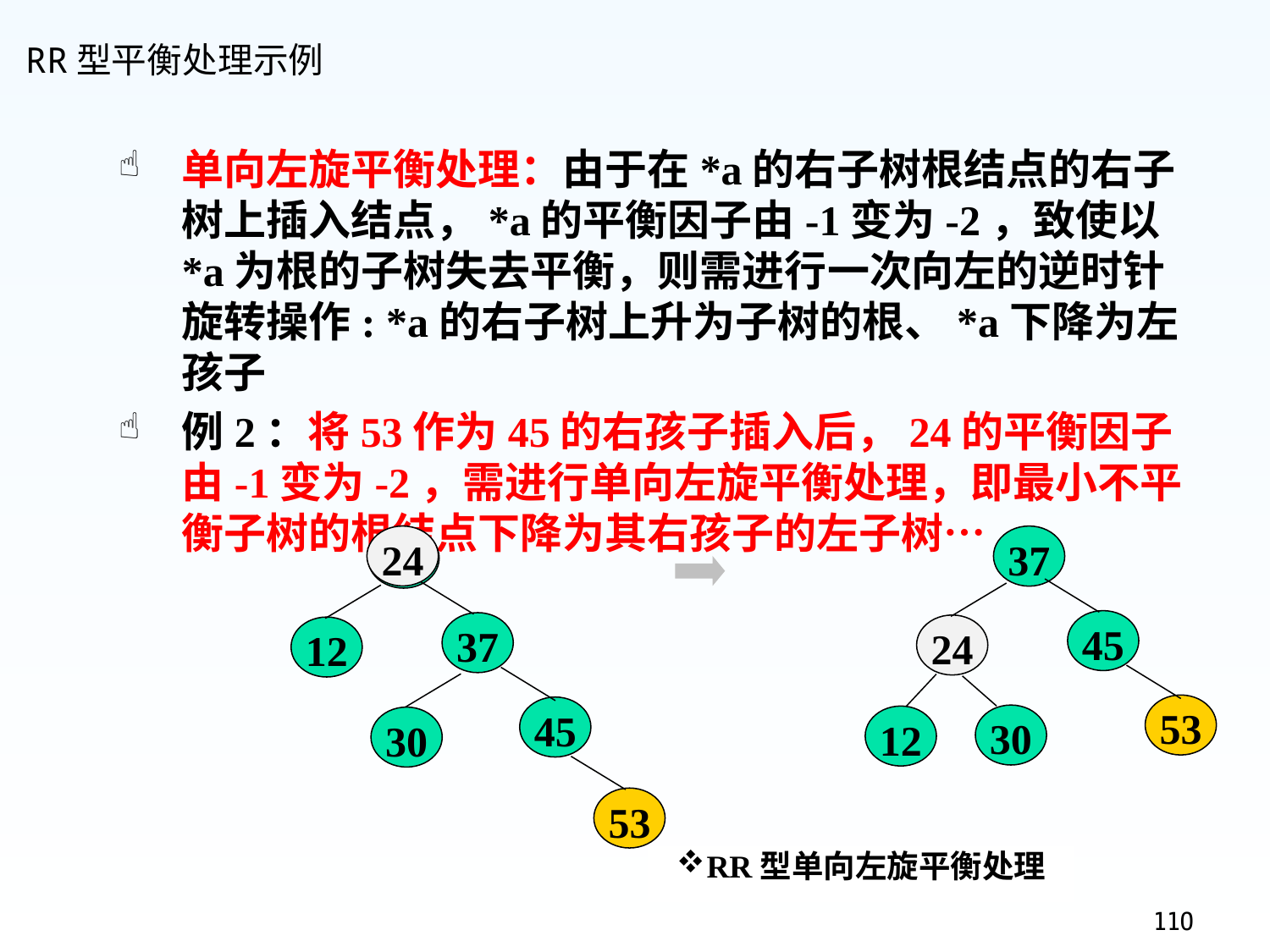

RR型平衡处理示例
单向左旋平衡处理：由于在*a的右子树根结点的右子树上插入结点，*a的平衡因子由-1变为-2，致使以*a为根的子树失去平衡，则需进行一次向左的逆时针旋转操作: *a的右子树上升为子树的根、*a下降为左孩子
例2：将53作为45的右孩子插入后，24的平衡因子由-1变为-2，需进行单向左旋平衡处理，即最小不平衡子树的根结点下降为其右孩子的左子树…
24
37

45
24

53
30
12
24

37
12

45
30

53
RR型单向左旋平衡处理
110